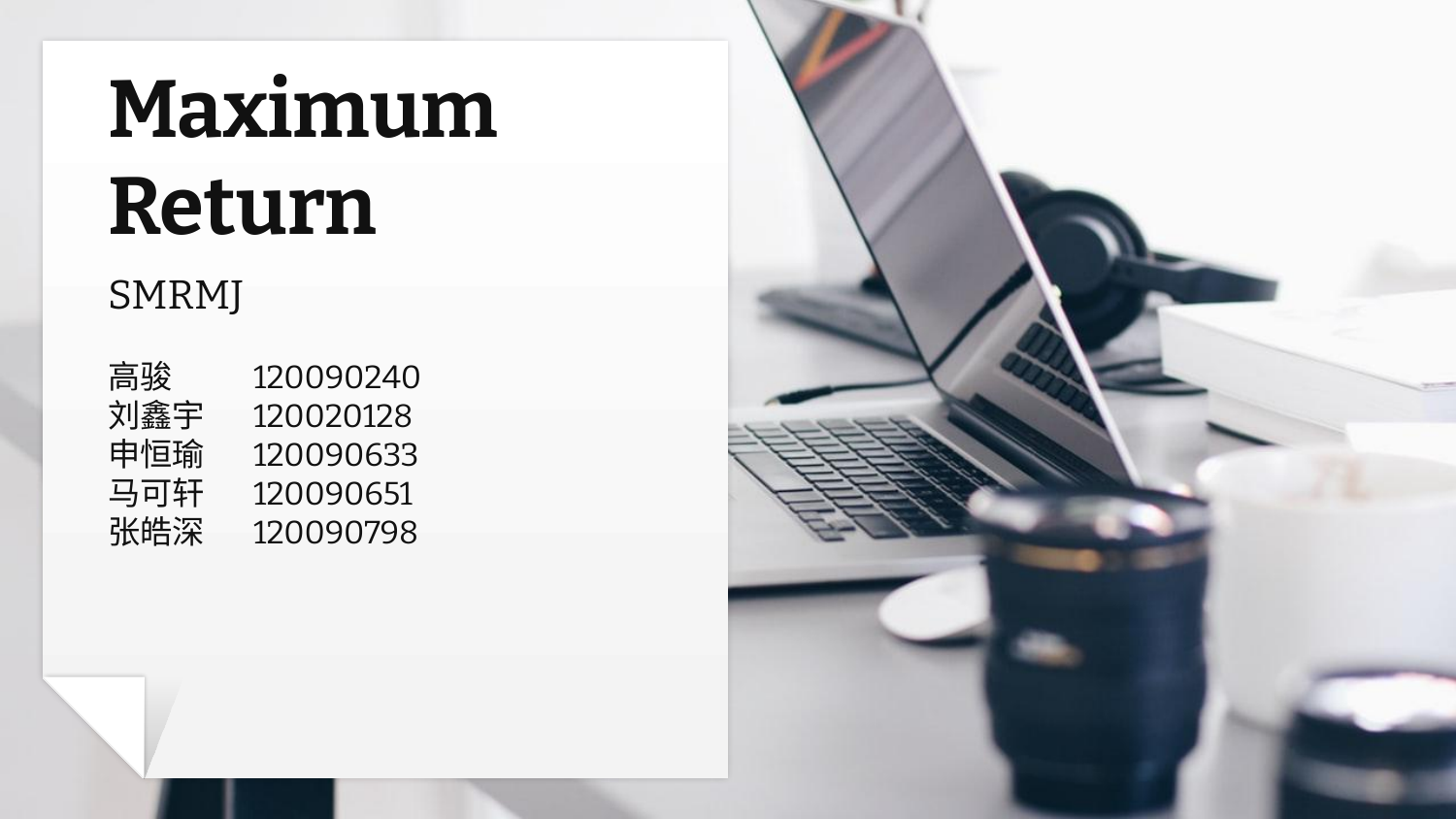

# Maximum Return
SMRMJ

高骏	120090240
刘鑫宇	120020128
申恒瑜	120090633
马可轩	120090651
张皓深	120090798